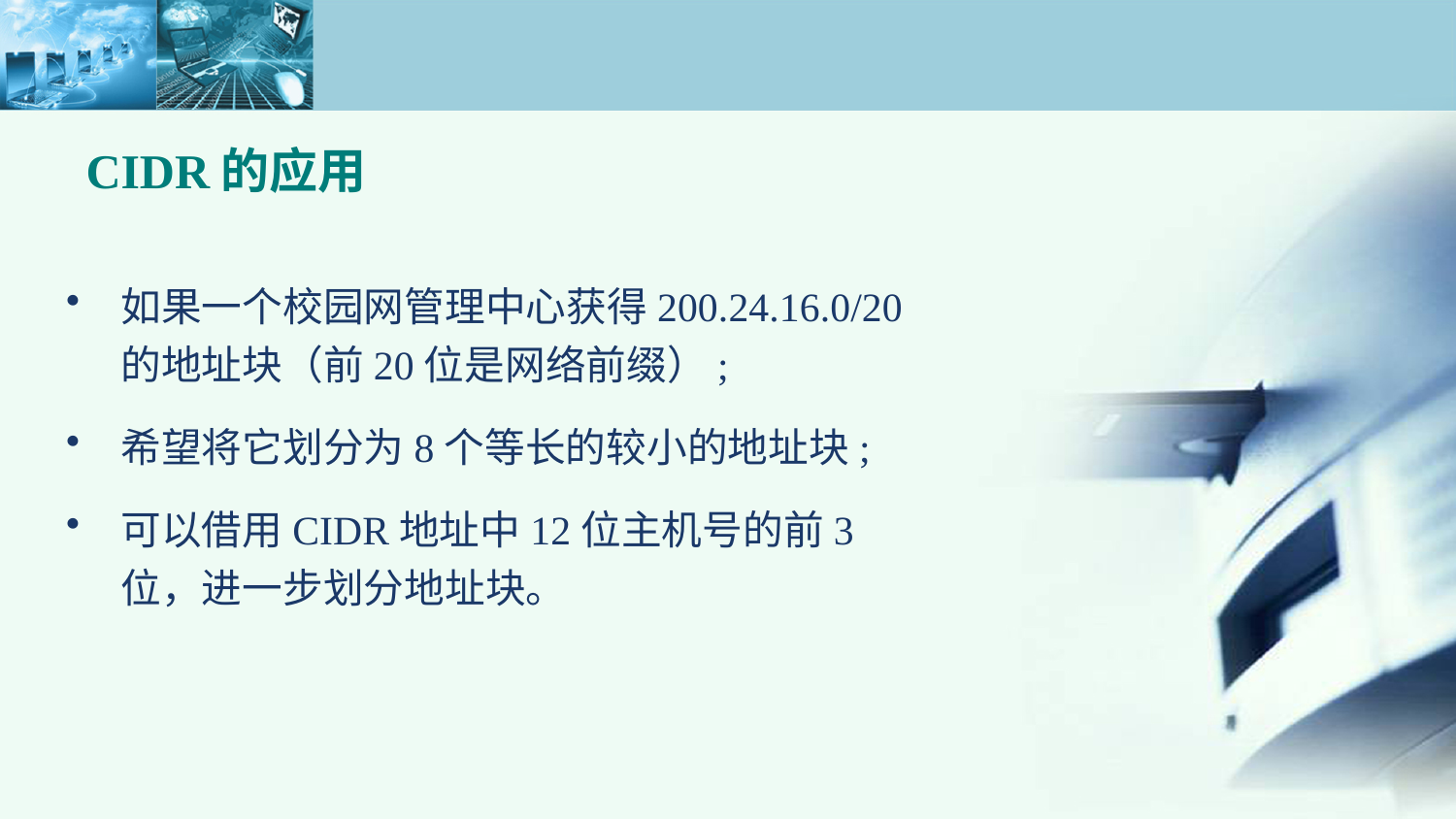

CIDR的应用
如果一个校园网管理中心获得200.24.16.0/20的地址块（前20位是网络前缀）;
希望将它划分为8个等长的较小的地址块;
可以借用CIDR地址中12位主机号的前3位，进一步划分地址块。